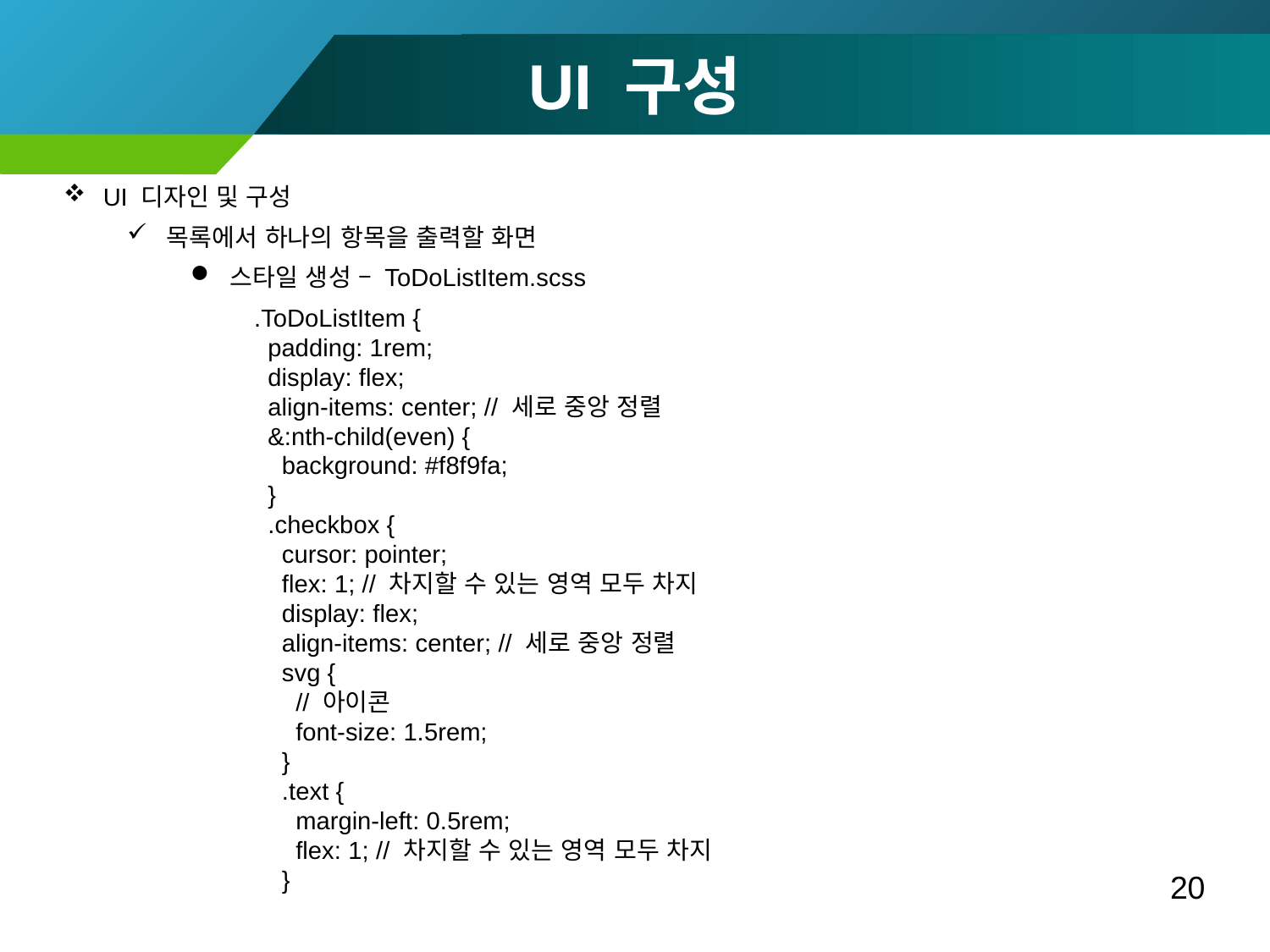

UI 구성
UI 디자인 및 구성
목록에서 하나의 항목을 출력할 화면
스타일 생성 – ToDoListItem.scss
.ToDoListItem {
  padding: 1rem;
  display: flex;
  align-items: center; // 세로 중앙 정렬
  &:nth-child(even) {
    background: #f8f9fa;
  }
  .checkbox {
    cursor: pointer;
    flex: 1; // 차지할 수 있는 영역 모두 차지
    display: flex;
    align-items: center; // 세로 중앙 정렬
    svg {
      // 아이콘
      font-size: 1.5rem;
    }
    .text {
      margin-left: 0.5rem;
      flex: 1; // 차지할 수 있는 영역 모두 차지
    }
20